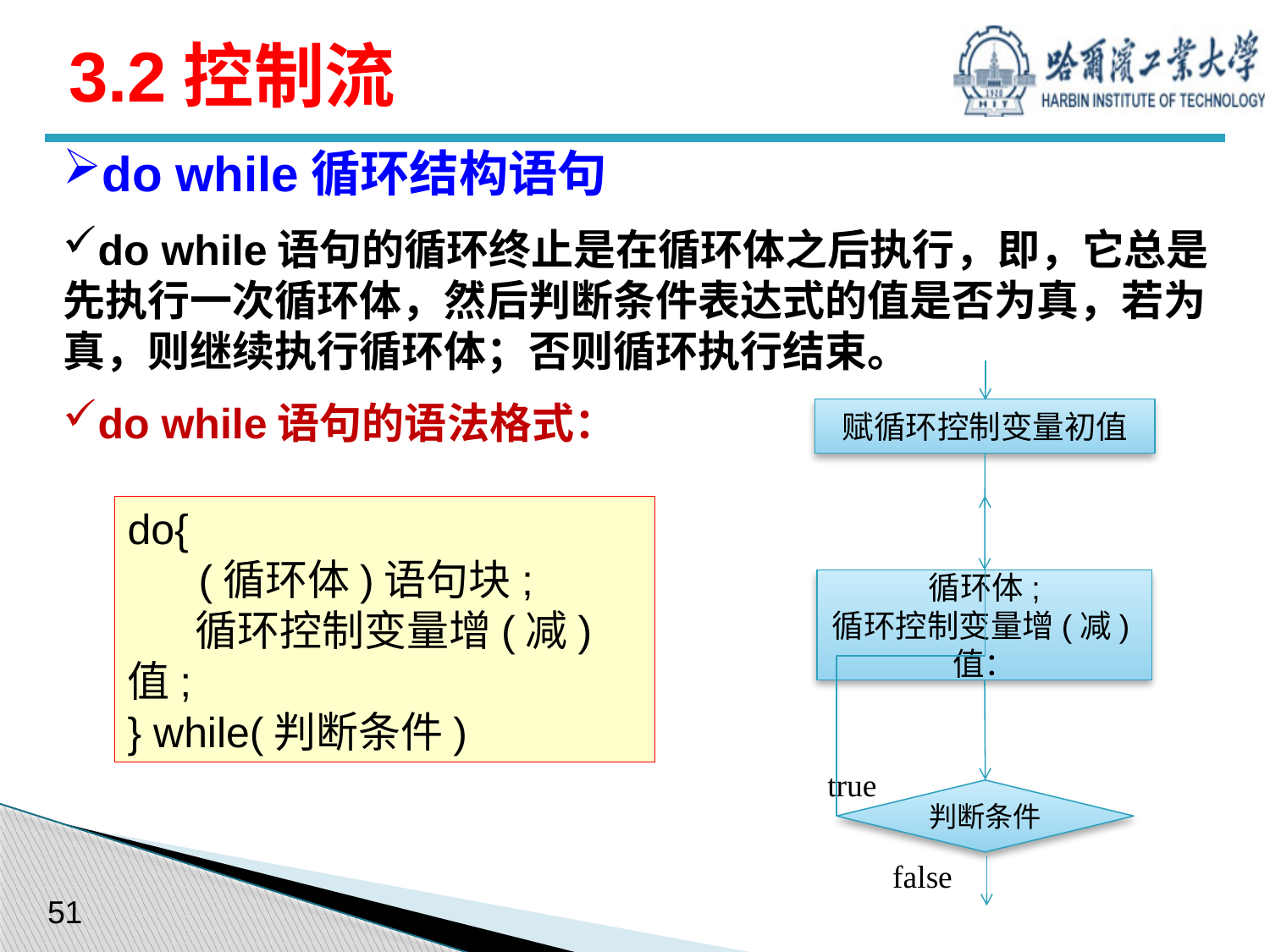

# 3.2控制流
do while循环结构语句
do while语句的循环终止是在循环体之后执行，即，它总是先执行一次循环体，然后判断条件表达式的值是否为真，若为真，则继续执行循环体；否则循环执行结束。
do while语句的语法格式：
赋循环控制变量初值
循环体;
循环控制变量增(减)值：
true
false
判断条件
do{
      (循环体)语句块;
      循环控制变量增(减)值;
} while(判断条件)